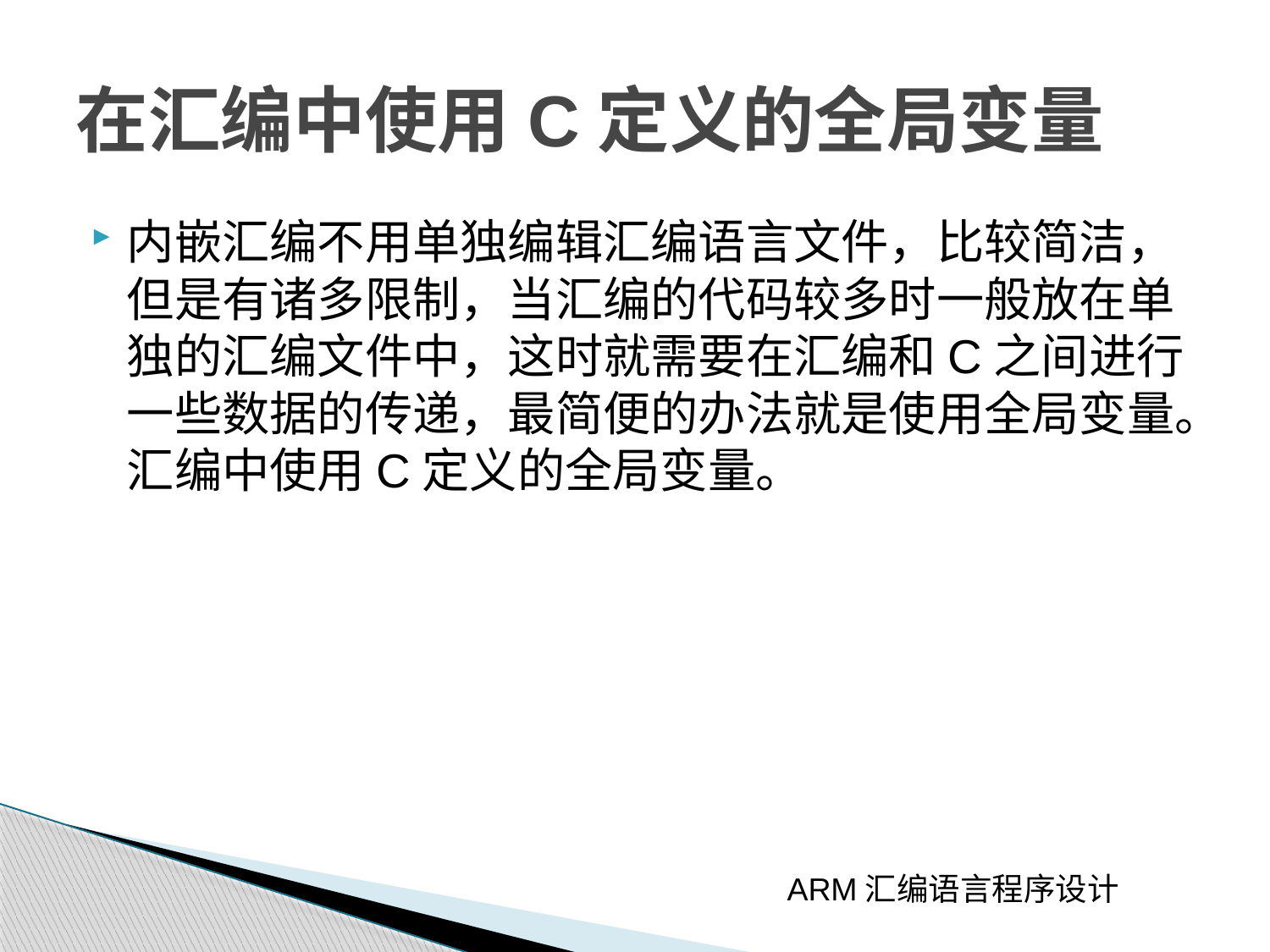

# 在汇编中使用C定义的全局变量
内嵌汇编不用单独编辑汇编语言文件，比较简洁，但是有诸多限制，当汇编的代码较多时一般放在单独的汇编文件中，这时就需要在汇编和C之间进行一些数据的传递，最简便的办法就是使用全局变量。汇编中使用C定义的全局变量。

         ARM汇编语言程序设计